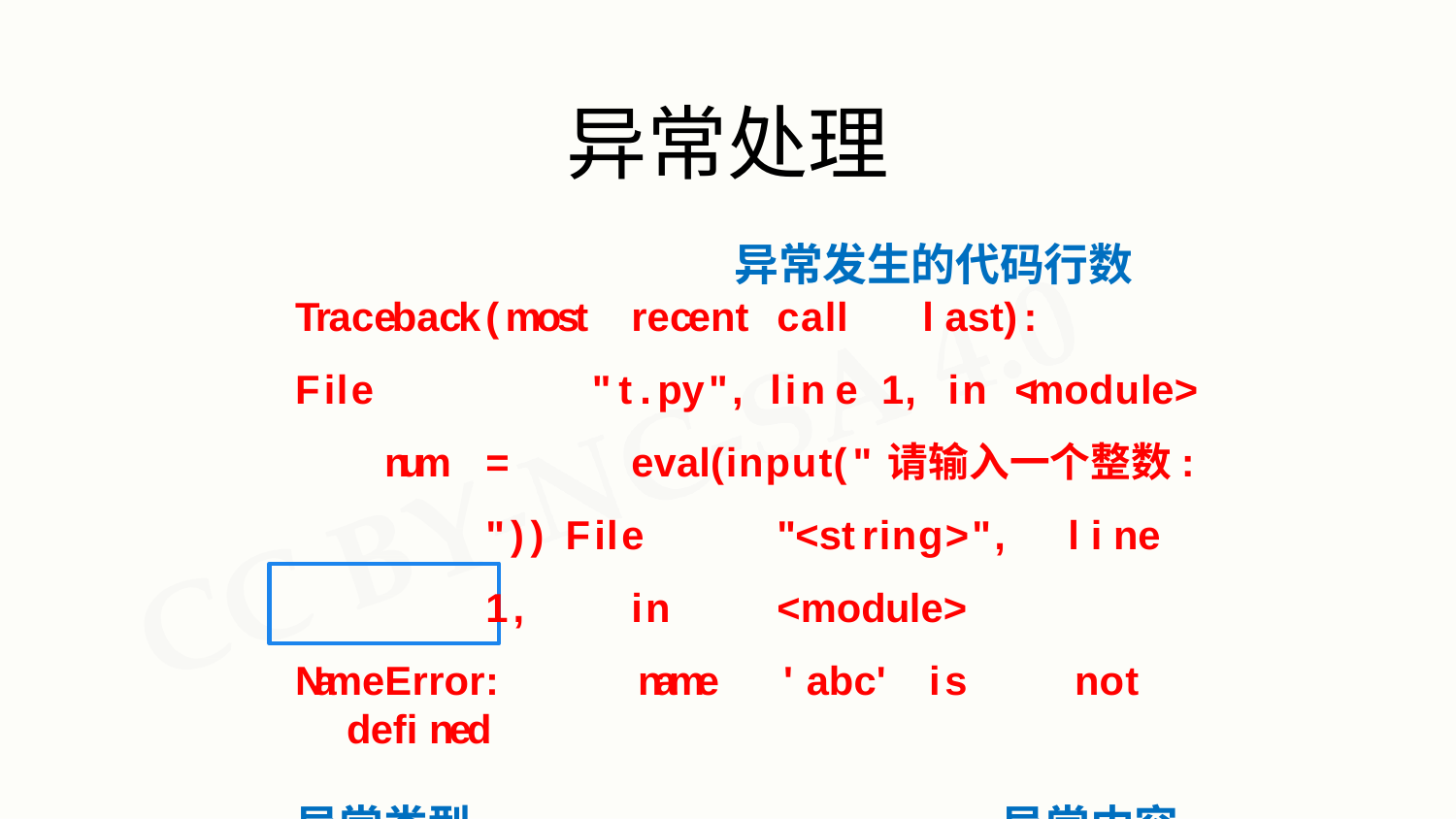

# 异常处理
异常发生的代码行数
Traceback	(most	recent	call	last):
File	"t.py",	line	1,	in	<module>
num	=	eval(input("请输入一个整数:	")) File	"<string>",	line	1,	in	<module>
NameError:	name	'abc'	is	not	defined

异常类型	异常内容提示